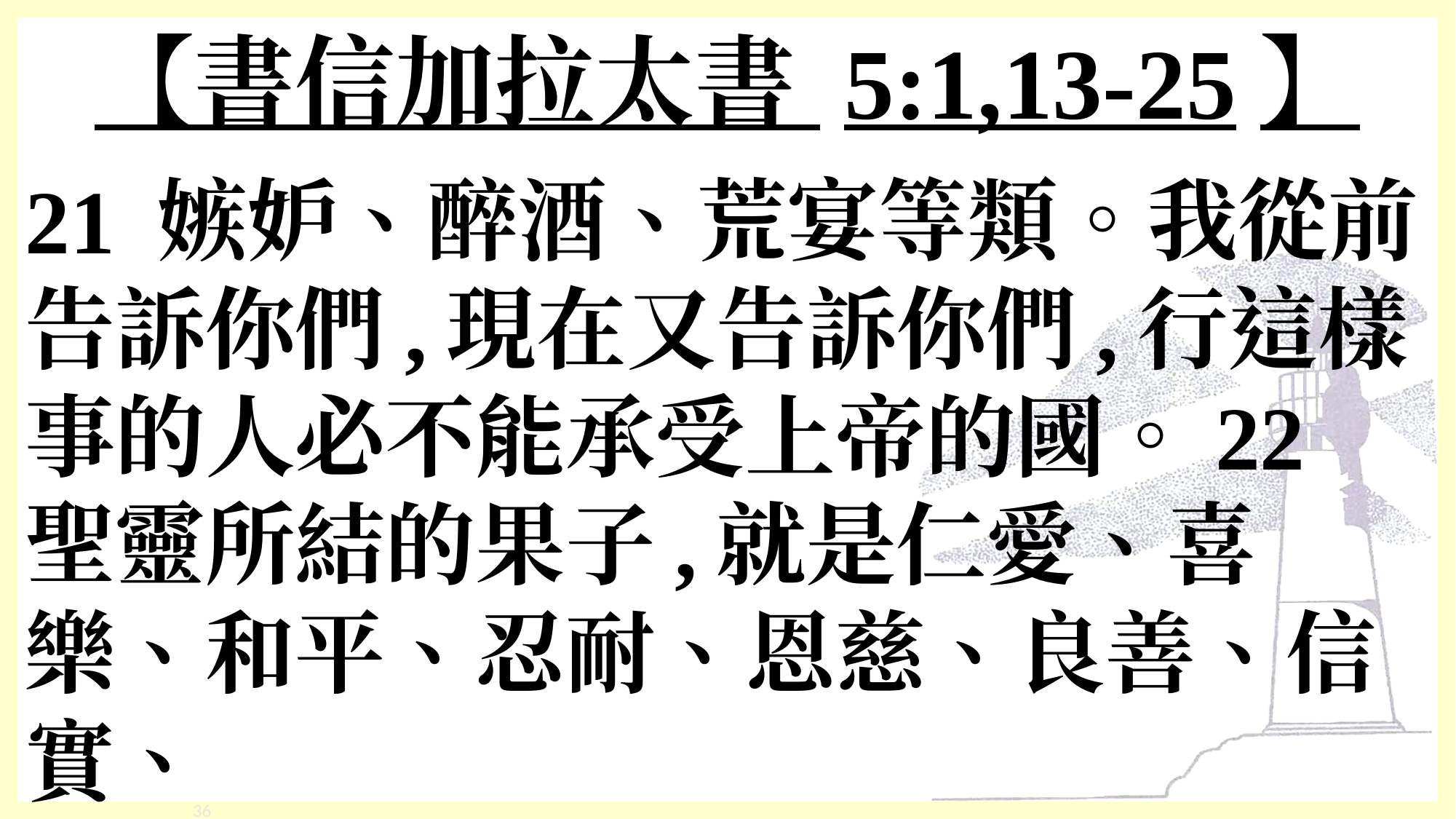

# 【書信加拉太書 5:1,13-25】
21 嫉妒、醉酒、荒宴等類。我從前告訴你們,現在又告訴你們,行這樣事的人必不能承受上帝的國。22 聖靈所結的果子,就是仁愛、喜樂、和平、忍耐、恩慈、良善、信實、
36